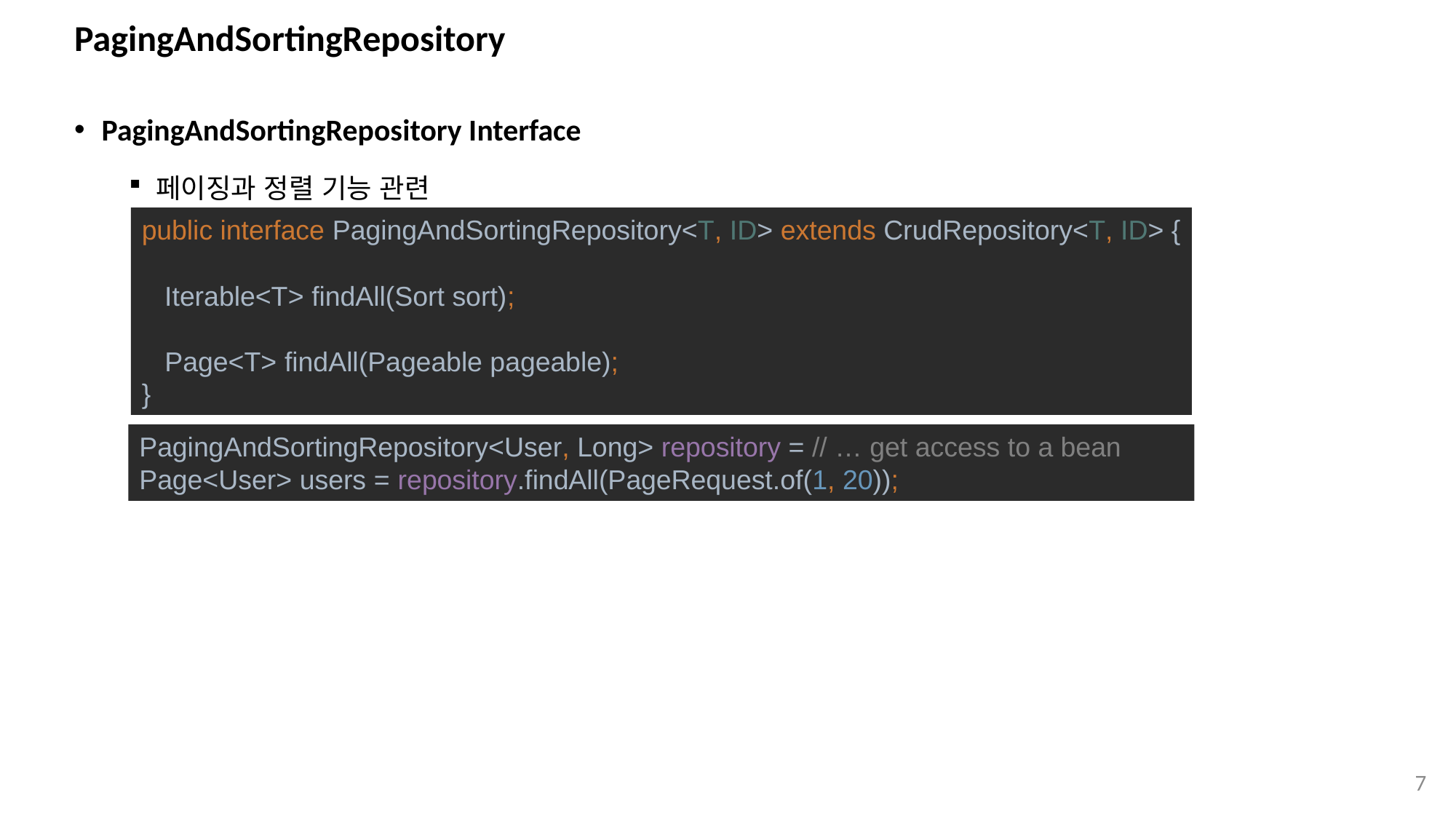

# PagingAndSortingRepository
PagingAndSortingRepository Interface
페이징과 정렬 기능 관련

public interface PagingAndSortingRepository<T, ID> extends CrudRepository<T, ID> {
   Iterable<T> findAll(Sort sort);
   Page<T> findAll(Pageable pageable);
}
PagingAndSortingRepository<User, Long> repository = // … get access to a bean
Page<User> users = repository.findAll(PageRequest.of(1, 20));
7